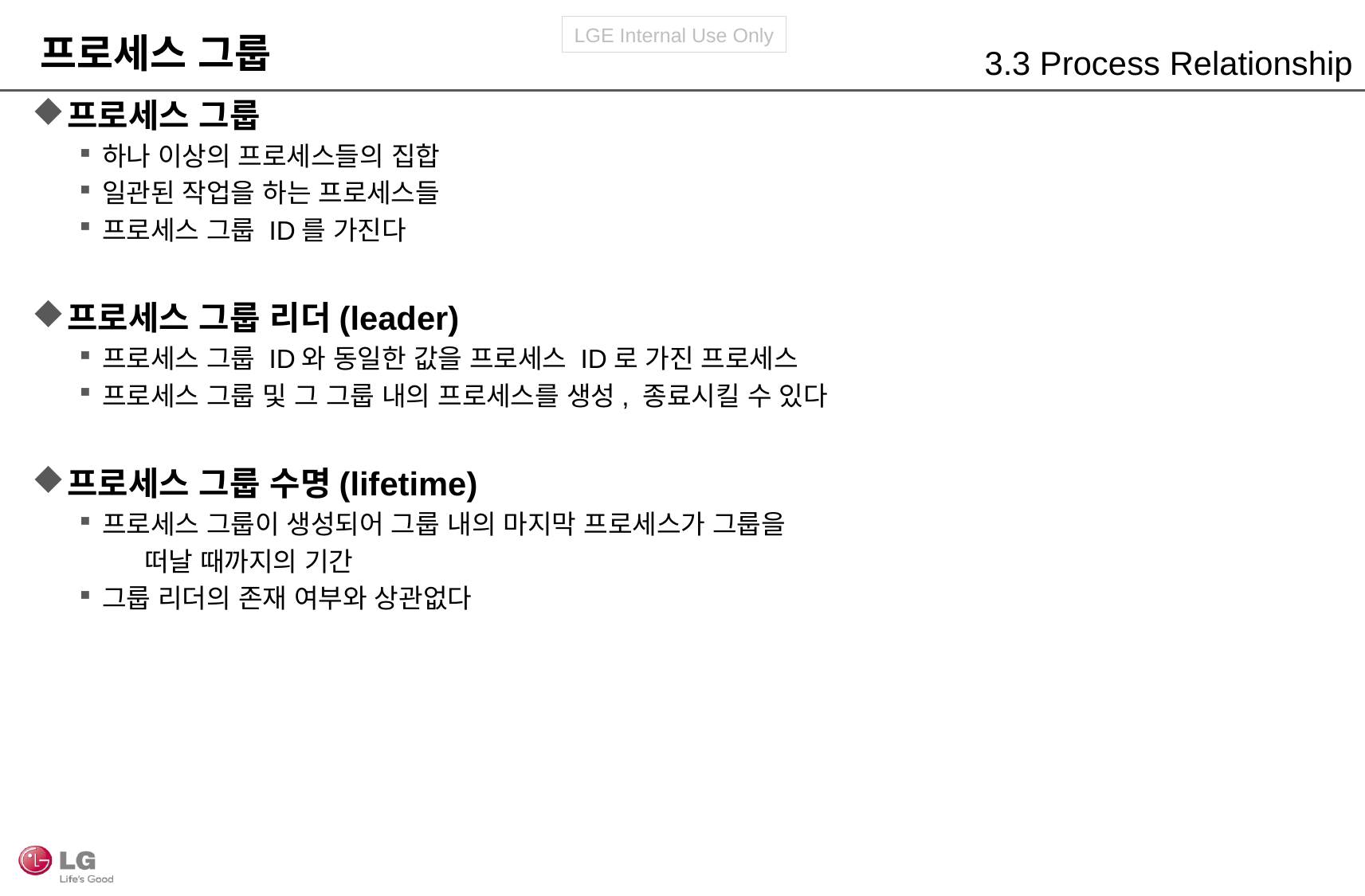

프로세스 그룹
3.3 Process Relationship

프로세스 그룹
하나 이상의 프로세스들의 집합
일관된 작업을 하는 프로세스들
프로세스 그룹 ID를 가진다

프로세스 그룹 리더(leader)
프로세스 그룹 ID와 동일한 값을 프로세스 ID로 가진 프로세스
프로세스 그룹 및 그 그룹 내의 프로세스를 생성, 종료시킬 수 있다

프로세스 그룹 수명(lifetime)
프로세스 그룹이 생성되어 그룹 내의 마지막 프로세스가 그룹을
        떠날 때까지의 기간
그룹 리더의 존재 여부와 상관없다